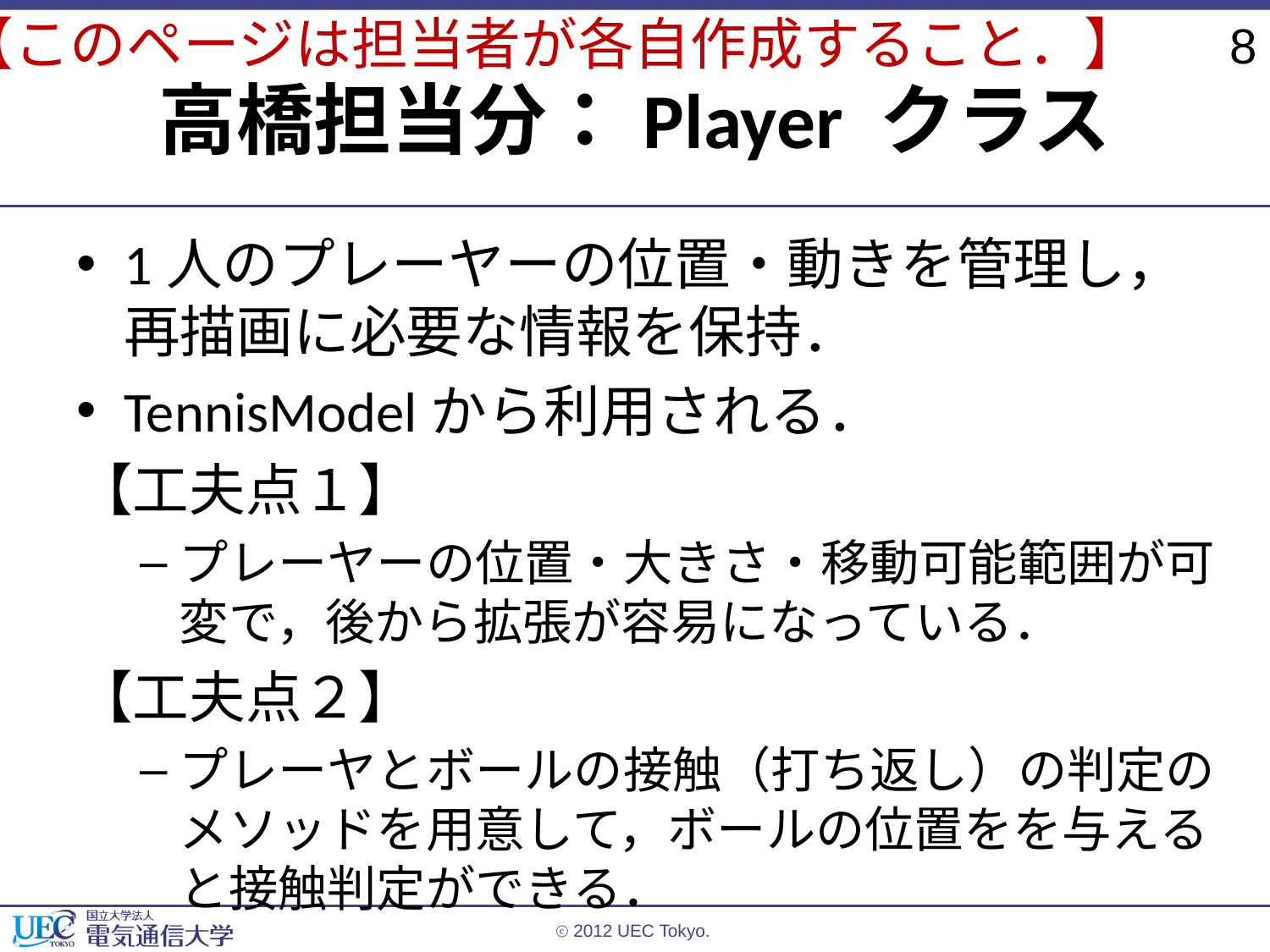

【このページは担当者が各自作成すること．】
# 高橋担当分：Player クラス
1人のプレーヤーの位置・動きを管理し，
再描画に必要な情報を保持．
TennisModelから利用される．
【工夫点１】
プレーヤーの位置・大きさ・移動可能範囲が可変で，後から拡張が容易になっている．
【工夫点２】
プレーヤとボールの接触（打ち返し）の判定のメソッドを用意して，ボールの位置をを与えると接触判定ができる．